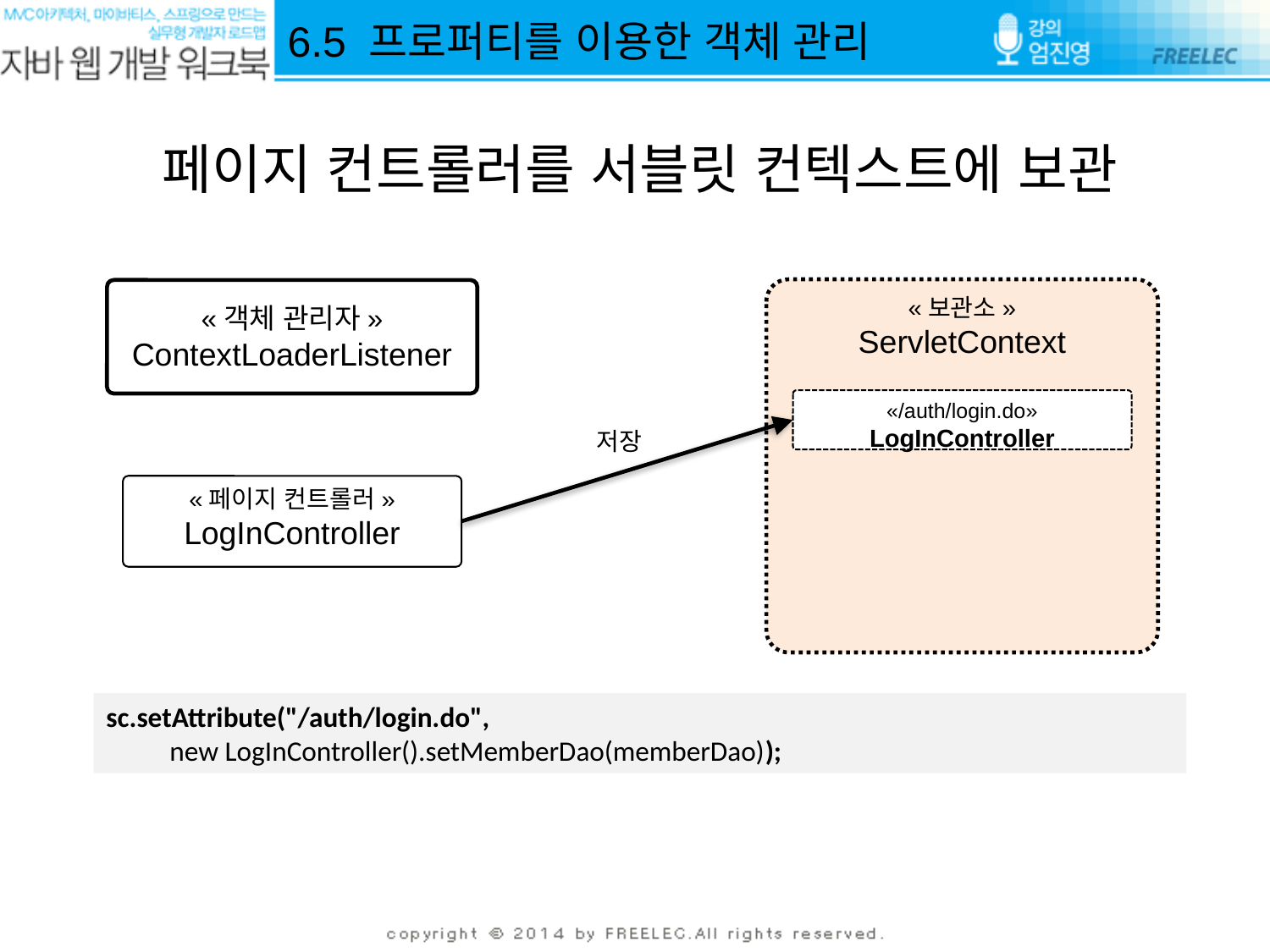

6.5 프로퍼티를 이용한 객체 관리
페이지 컨트롤러를 서블릿 컨텍스트에 보관
«보관소»
ServletContext
«객체 관리자»
ContextLoaderListener
«/auth/login.do»
LogInController
저장
«페이지 컨트롤러»
LogInController
sc.setAttribute("/auth/login.do",
          new LogInController().setMemberDao(memberDao));